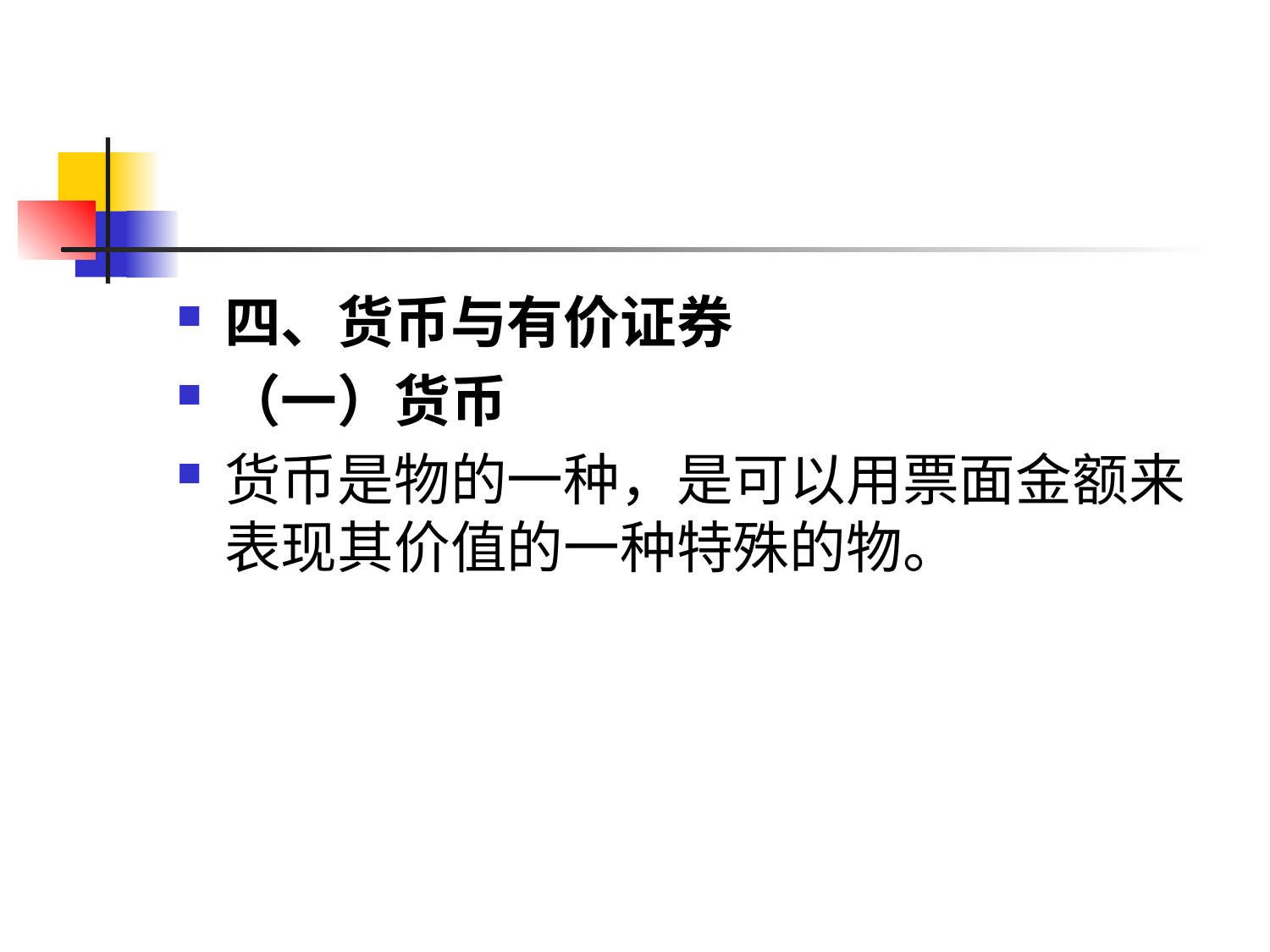

#
四、货币与有价证券
（一）货币
货币是物的一种，是可以用票面金额来表现其价值的一种特殊的物。